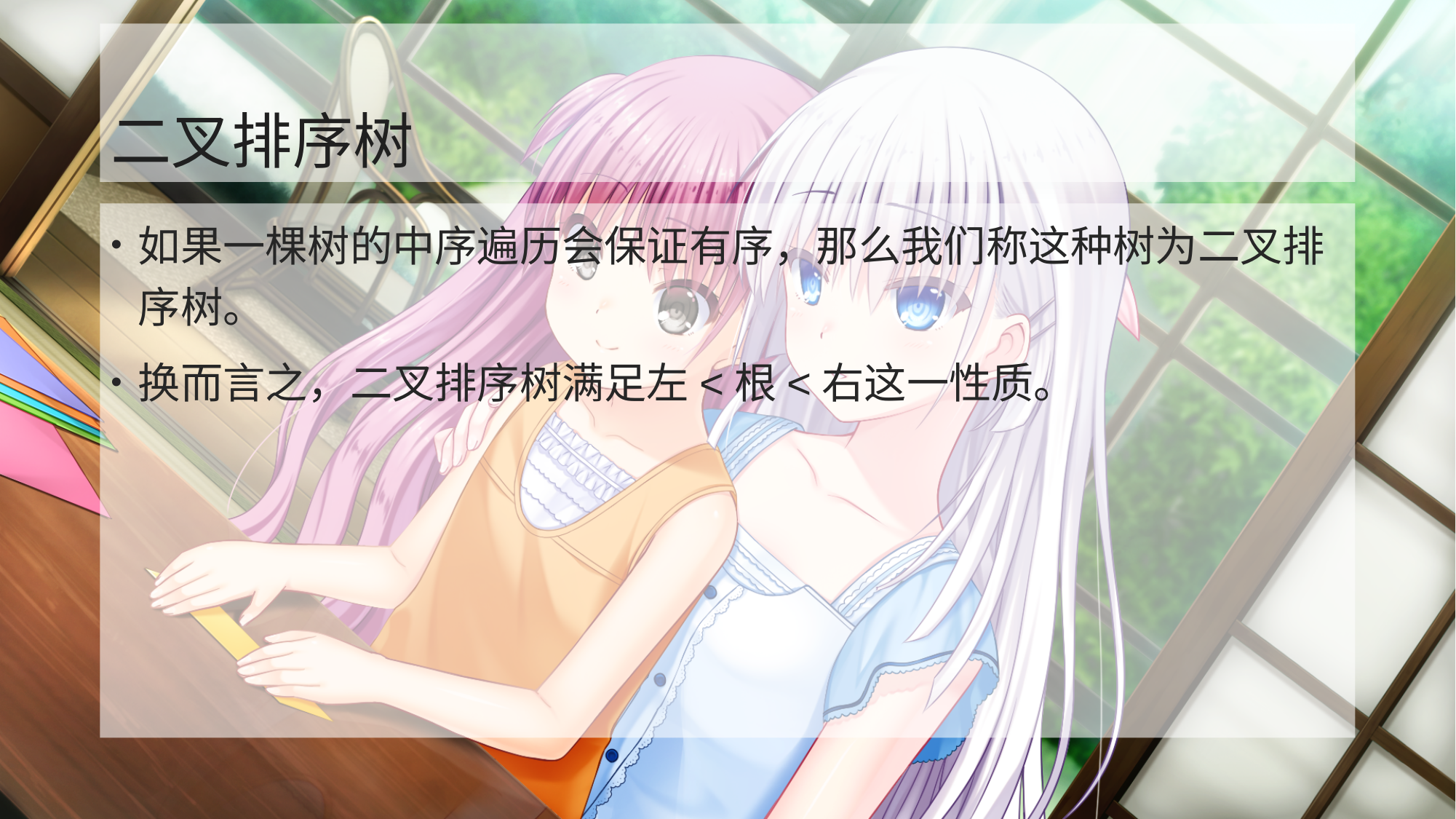

# 二叉排序树
如果一棵树的中序遍历会保证有序，那么我们称这种树为二叉排序树。
换而言之，二叉排序树满足左<根<右这一性质。